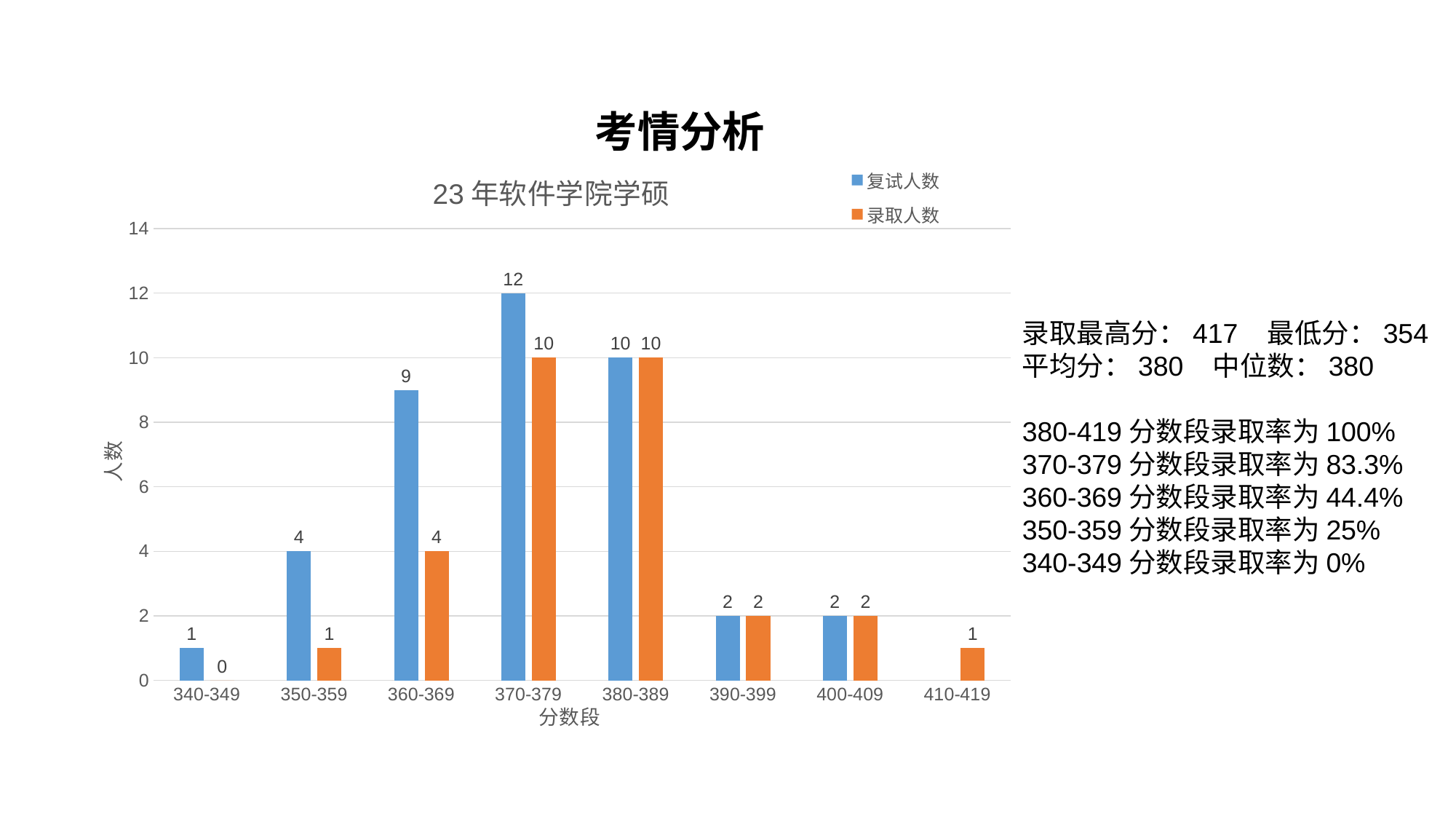

考情分析

### Chart: 23年软件学院学硕

| Category | 复试人数 | 录取人数 |
|---|---|---|
| 340-349 | 1.0 | 0.0 |
| 350-359 | 4.0 | 1.0 |
| 360-369 | 9.0 | 4.0 |
| 370-379 | 12.0 | 10.0 |
| 380-389 | 10.0 | 10.0 |
| 390-399 | 2.0 | 2.0 |
| 400-409 | 2.0 | 2.0 |
| 410-419 | None | 1.0 |
录取最高分：417   最低分：354
平均分：380   中位数：380

380-419分数段录取率为100%
370-379分数段录取率为83.3%
360-369分数段录取率为44.4%
350-359分数段录取率为25%
340-349分数段录取率为0%